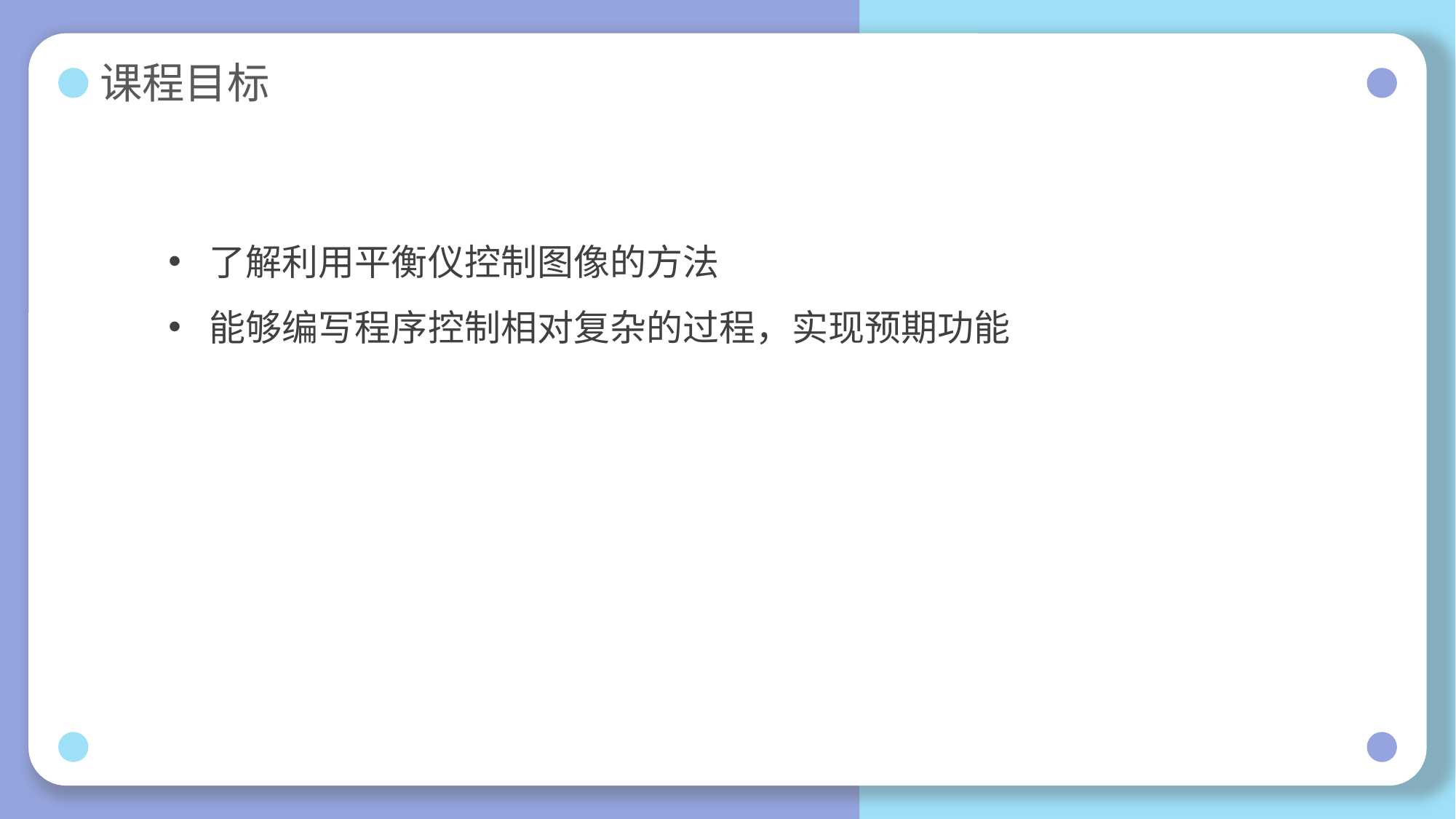

# 课程目标
了解利用平衡仪控制图像的方法
能够编写程序控制相对复杂的过程，实现预期功能